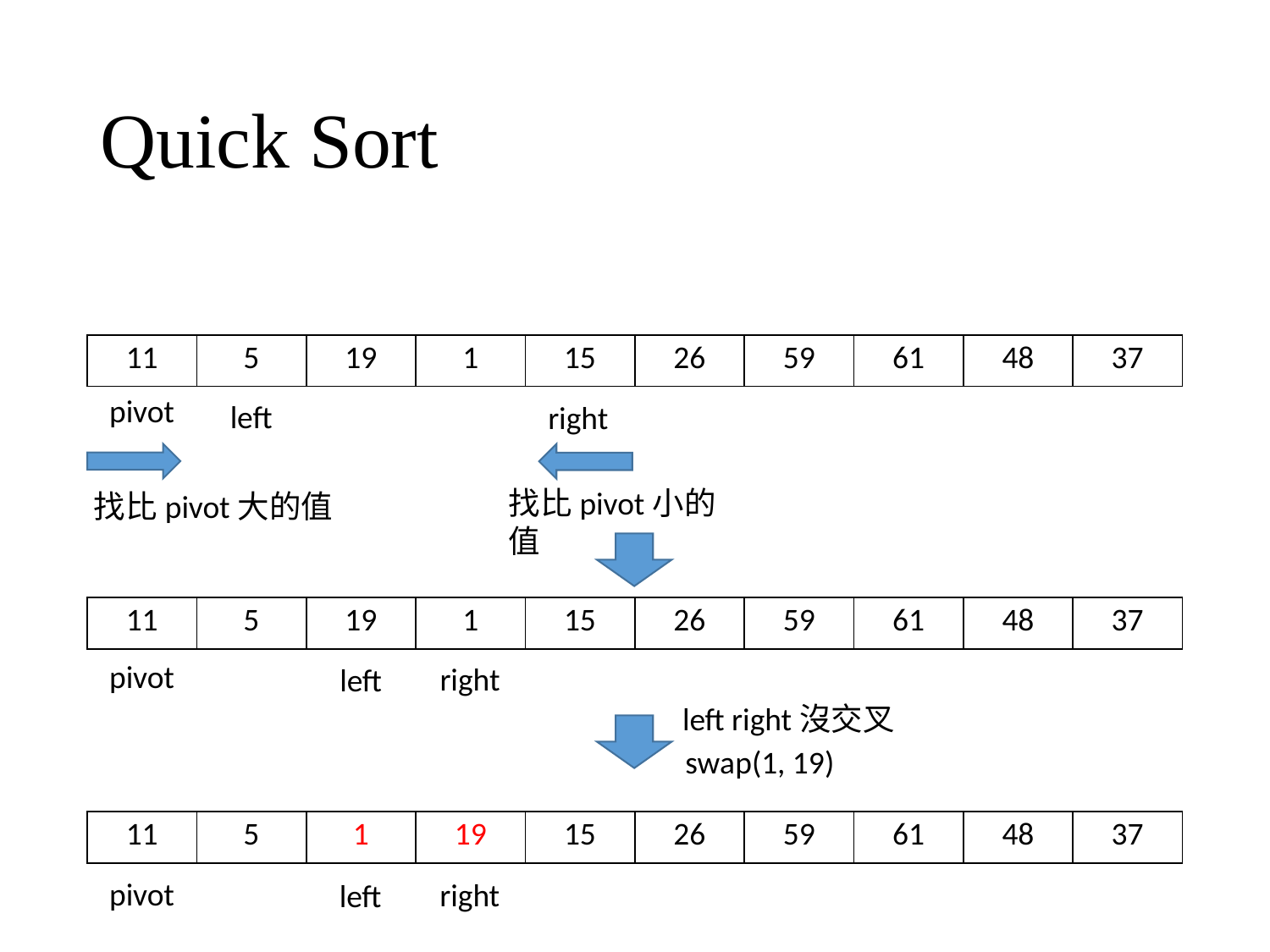

# Quick Sort

| 11 | 5 | 19 | 1 | 15 | 26 | 59 | 61 | 48 | 37 |
| --- | --- | --- | --- | --- | --- | --- | --- | --- | --- |
pivot
left
right

找比pivot小的值
找比pivot大的值

| 11 | 5 | 19 | 1 | 15 | 26 | 59 | 61 | 48 | 37 |
| --- | --- | --- | --- | --- | --- | --- | --- | --- | --- |
pivot
right
left
left right沒交叉

swap(1, 19)
| 11 | 5 | 1 | 19 | 15 | 26 | 59 | 61 | 48 | 37 |
| --- | --- | --- | --- | --- | --- | --- | --- | --- | --- |
pivot
right
left